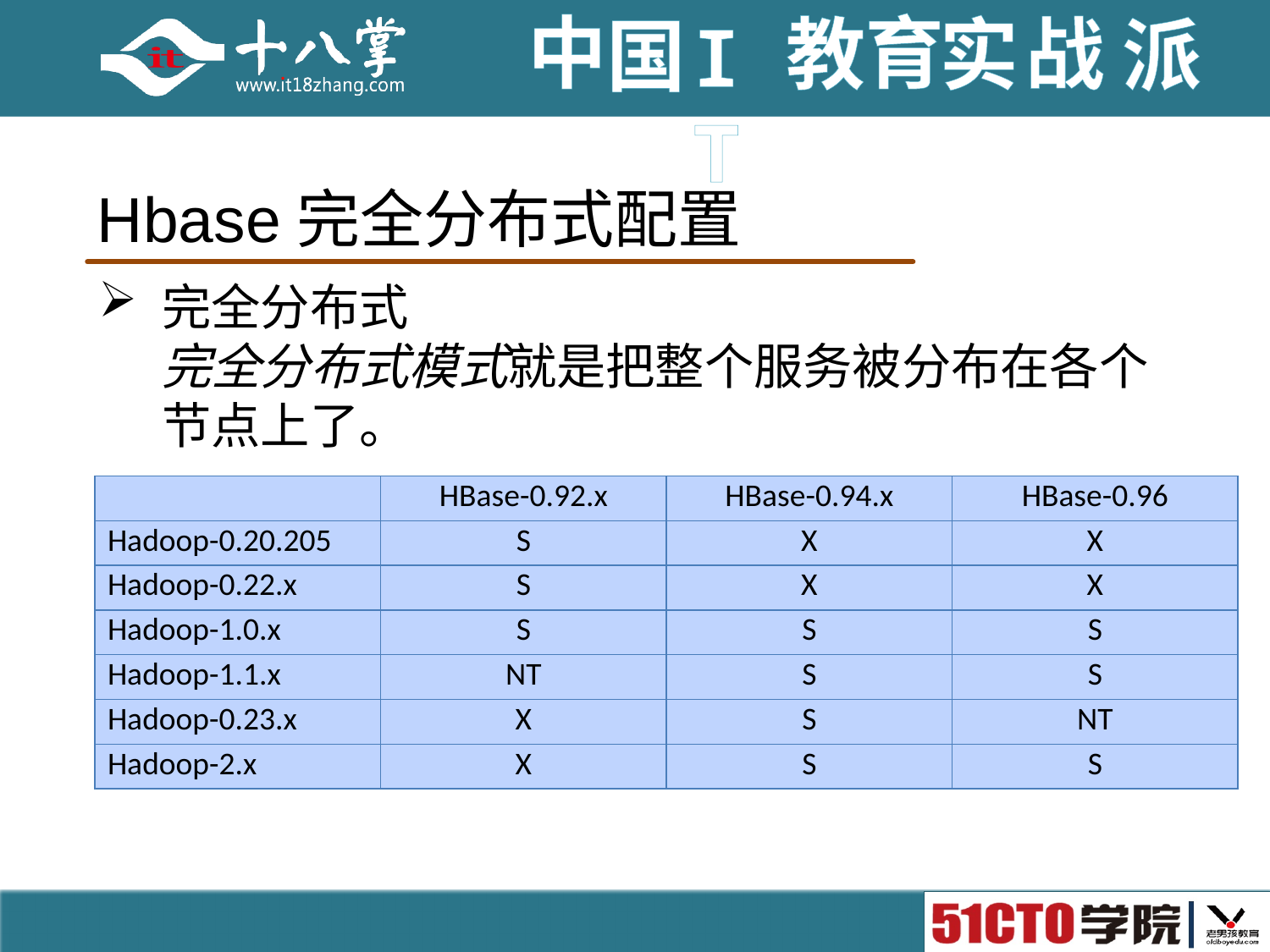

# Hbase完全分布式配置
完全分布式
完全分布式模式就是把整个服务被分布在各个节点上了。

|  | HBase-0.92.x | HBase-0.94.x | HBase-0.96 |
| --- | --- | --- | --- |
| Hadoop-0.20.205 | S | X | X |
| Hadoop-0.22.x | S | X | X |
| Hadoop-1.0.x | S | S | S |
| Hadoop-1.1.x | NT | S | S |
| Hadoop-0.23.x | X | S | NT |
| Hadoop-2.x | X | S | S |